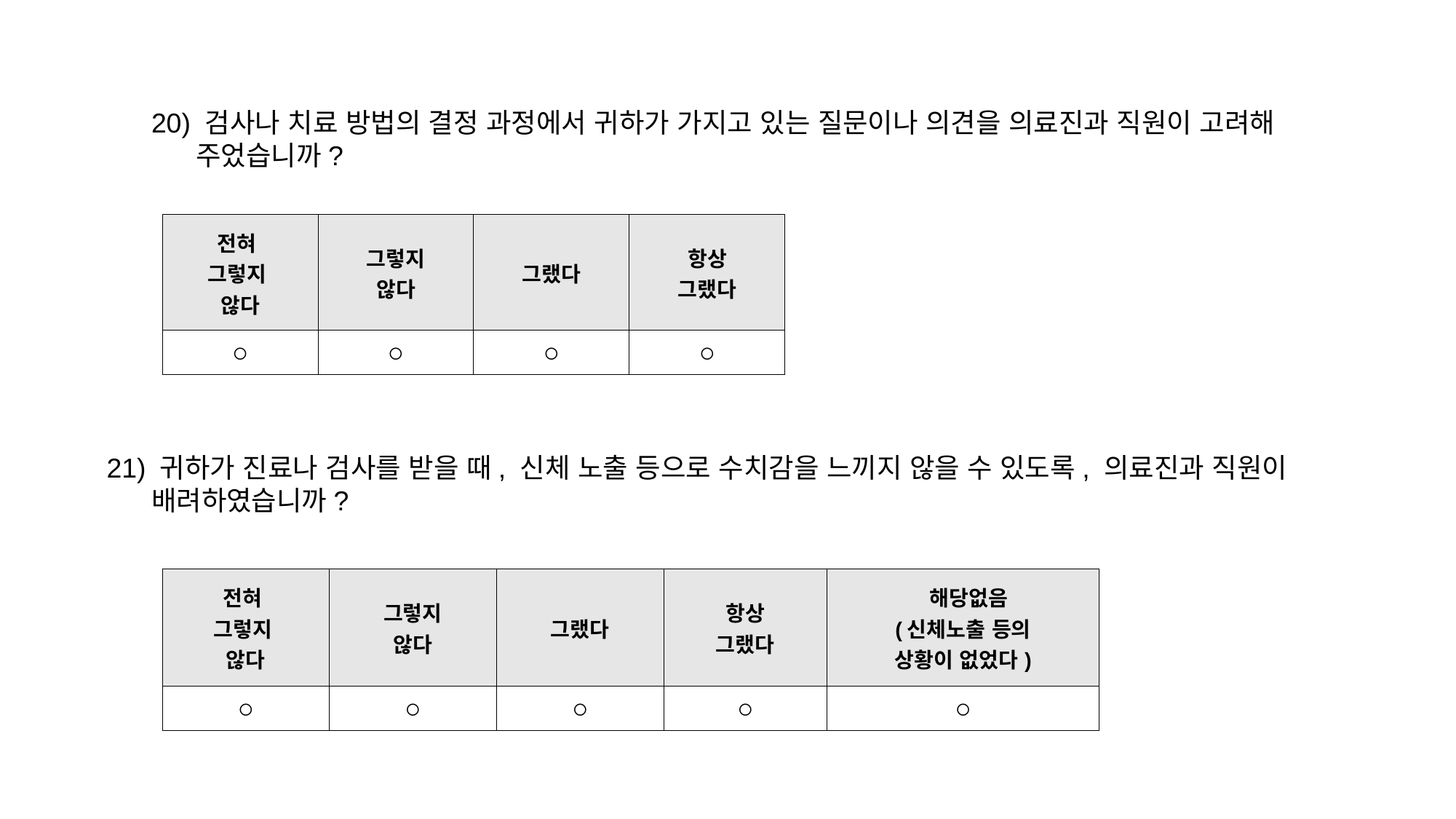

20) 검사나 치료 방법의 결정 과정에서 귀하가 가지고 있는 질문이나 의견을 의료진과 직원이 고려해
     주었습니까?
| 전혀 그렇지 않다 | 그렇지 않다 | 그랬다 | 항상 그랬다 |
| --- | --- | --- | --- |
| ○ | ○ | ○ | ○ |
21) 귀하가 진료나 검사를 받을 때, 신체 노출 등으로 수치감을 느끼지 않을 수 있도록, 의료진과 직원이
     배려하였습니까?
| 전혀 그렇지 않다 | 그렇지 않다 | 그랬다 | 항상 그랬다 | 해당없음 (신체노출 등의 상황이 없었다) |
| --- | --- | --- | --- | --- |
| ○ | ○ | ○ | ○ | ○ |